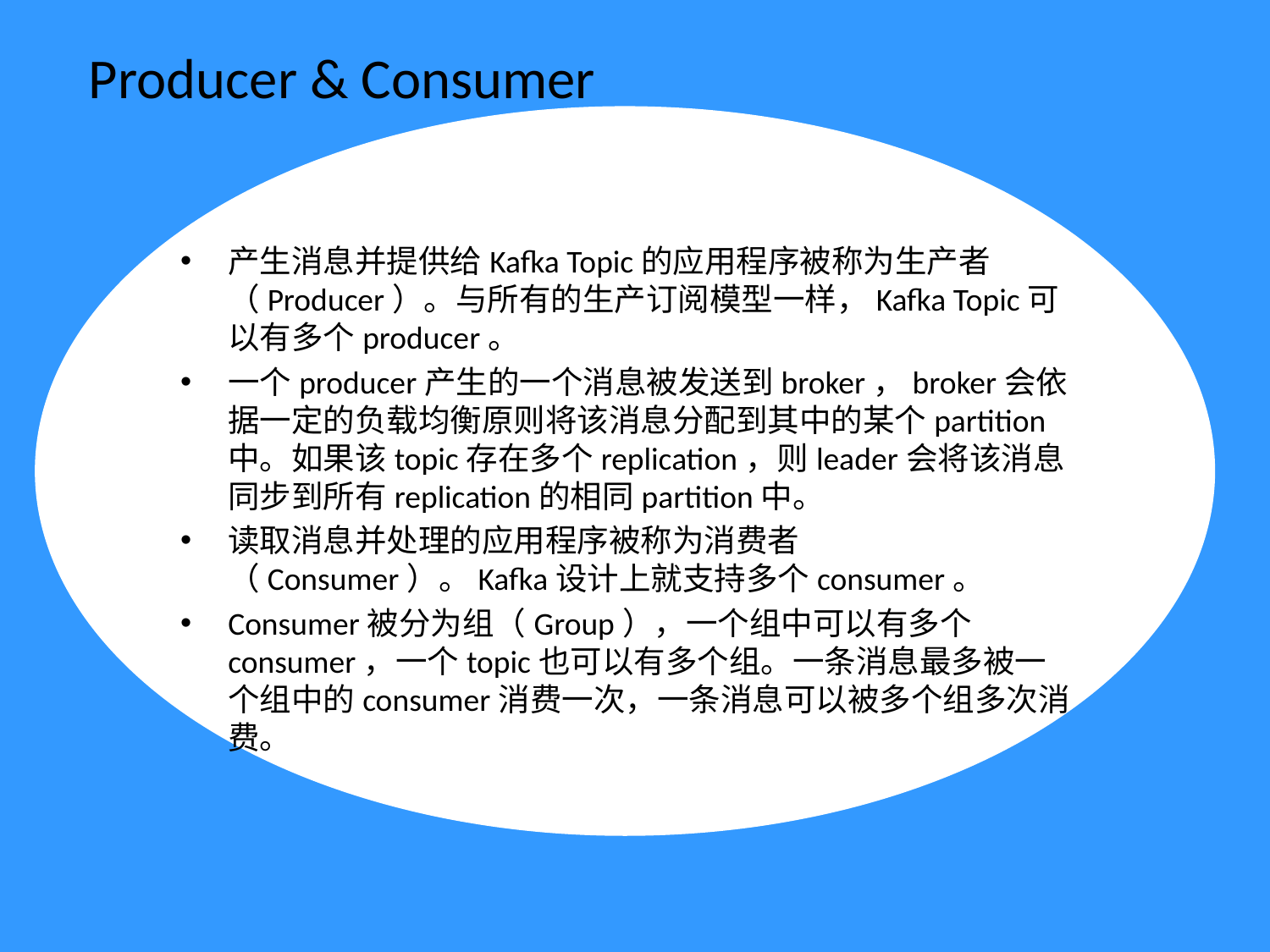

# Producer & Consumer
产生消息并提供给Kafka Topic的应用程序被称为生产者（Producer）。与所有的生产订阅模型一样，Kafka Topic可以有多个producer。
一个producer产生的一个消息被发送到broker，broker会依据一定的负载均衡原则将该消息分配到其中的某个partition中。如果该topic存在多个replication，则leader会将该消息同步到所有replication的相同partition中。
读取消息并处理的应用程序被称为消费者（Consumer）。Kafka设计上就支持多个consumer。
Consumer被分为组（Group），一个组中可以有多个consumer，一个topic也可以有多个组。一条消息最多被一个组中的consumer消费一次，一条消息可以被多个组多次消费。